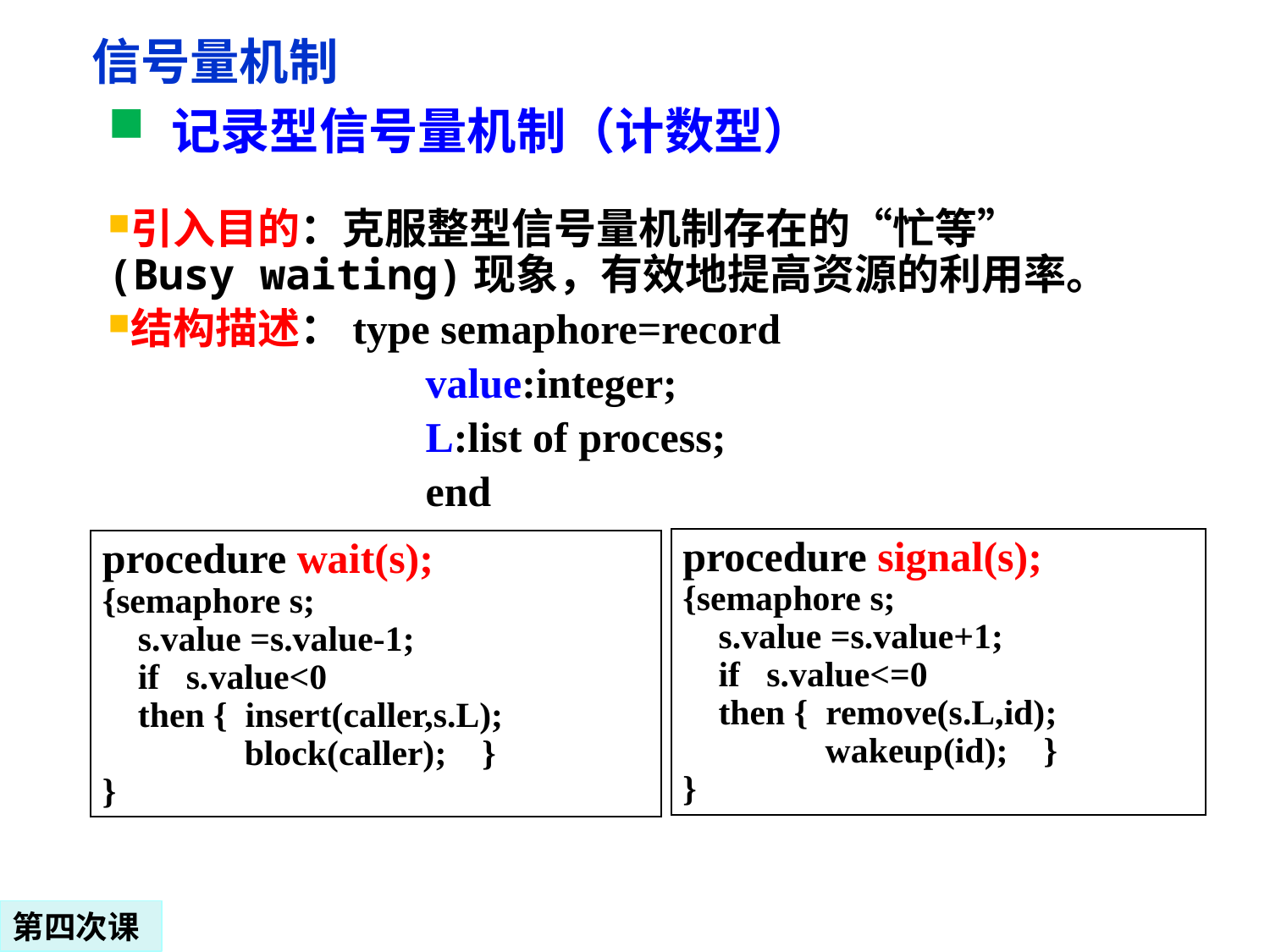

信号量机制
# 记录型信号量机制（计数型）
引入目的：克服整型信号量机制存在的“忙等” (Busy waiting)现象，有效地提高资源的利用率。
结构描述：type semaphore=record
                              value:integer;
                              L:list of process;
                              end
procedure signal(s);
{semaphore s;
    s.value =s.value+1;
    if   s.value<=0
    then {  remove(s.L,id);
                wakeup(id);    }
}
procedure wait(s);
{semaphore s;
    s.value =s.value-1;
    if   s.value<0
    then {  insert(caller,s.L);
                block(caller);    }
}
第四次课